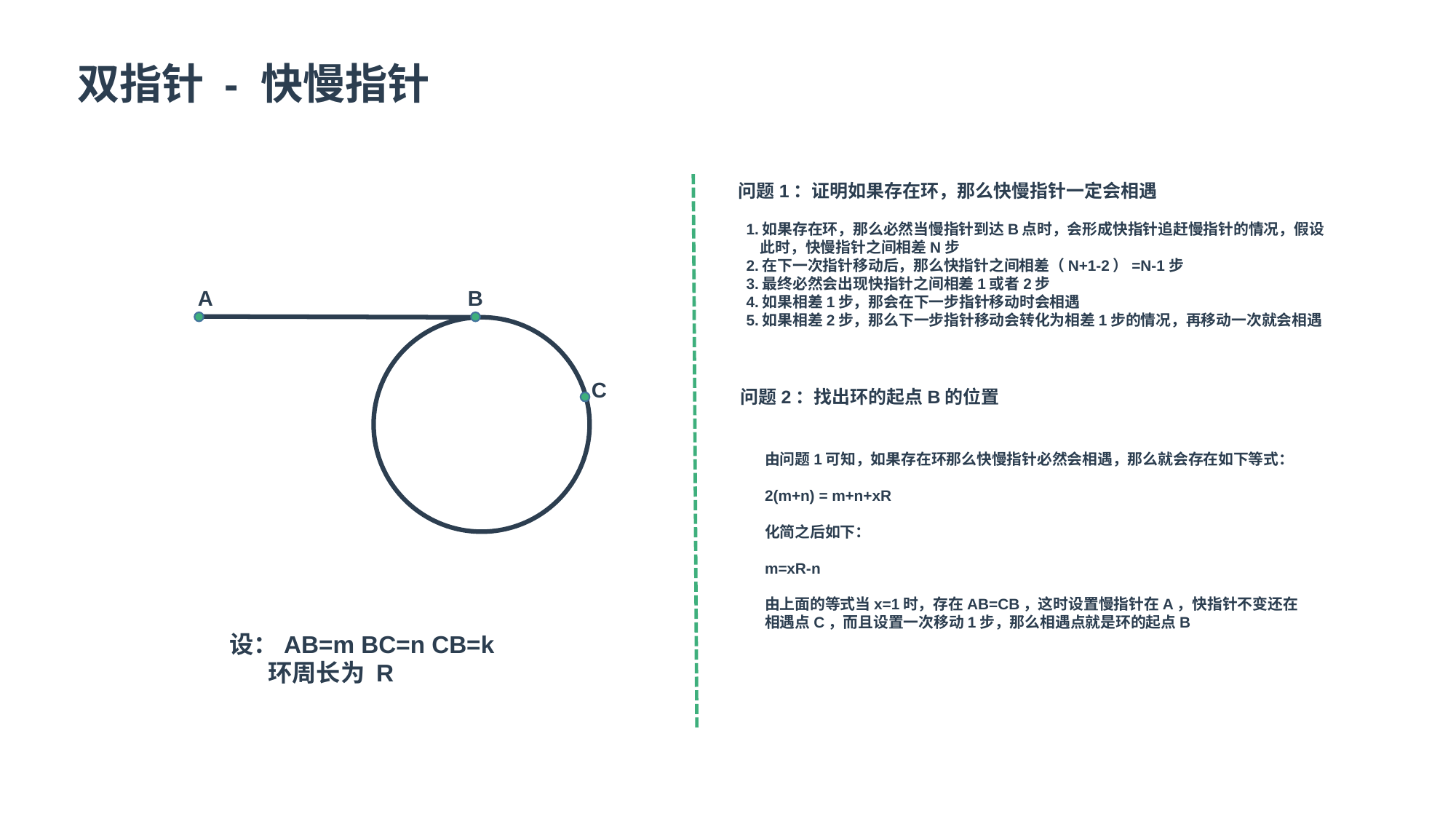

双指针 - 快慢指针
问题1：证明如果存在环，那么快慢指针一定会相遇
1.如果存在环，那么必然当慢指针到达B点时，会形成快指针追赶慢指针的情况，假设
   此时，快慢指针之间相差N步
2.在下一次指针移动后，那么快指针之间相差（N+1-2）=N-1步
3.最终必然会出现快指针之间相差1或者2步
4.如果相差1步，那会在下一步指针移动时会相遇
5.如果相差2步，那么下一步指针移动会转化为相差1步的情况，再移动一次就会相遇
A
B

C
问题2：找出环的起点B的位置

由问题1可知，如果存在环那么快慢指针必然会相遇，那么就会存在如下等式：

2(m+n) = m+n+xR

化简之后如下：

m=xR-n

由上面的等式当x=1时，存在AB=CB，这时设置慢指针在A，快指针不变还在
相遇点C，而且设置一次移动1步，那么相遇点就是环的起点B
设：AB=m BC=n CB=k
      环周长为 R